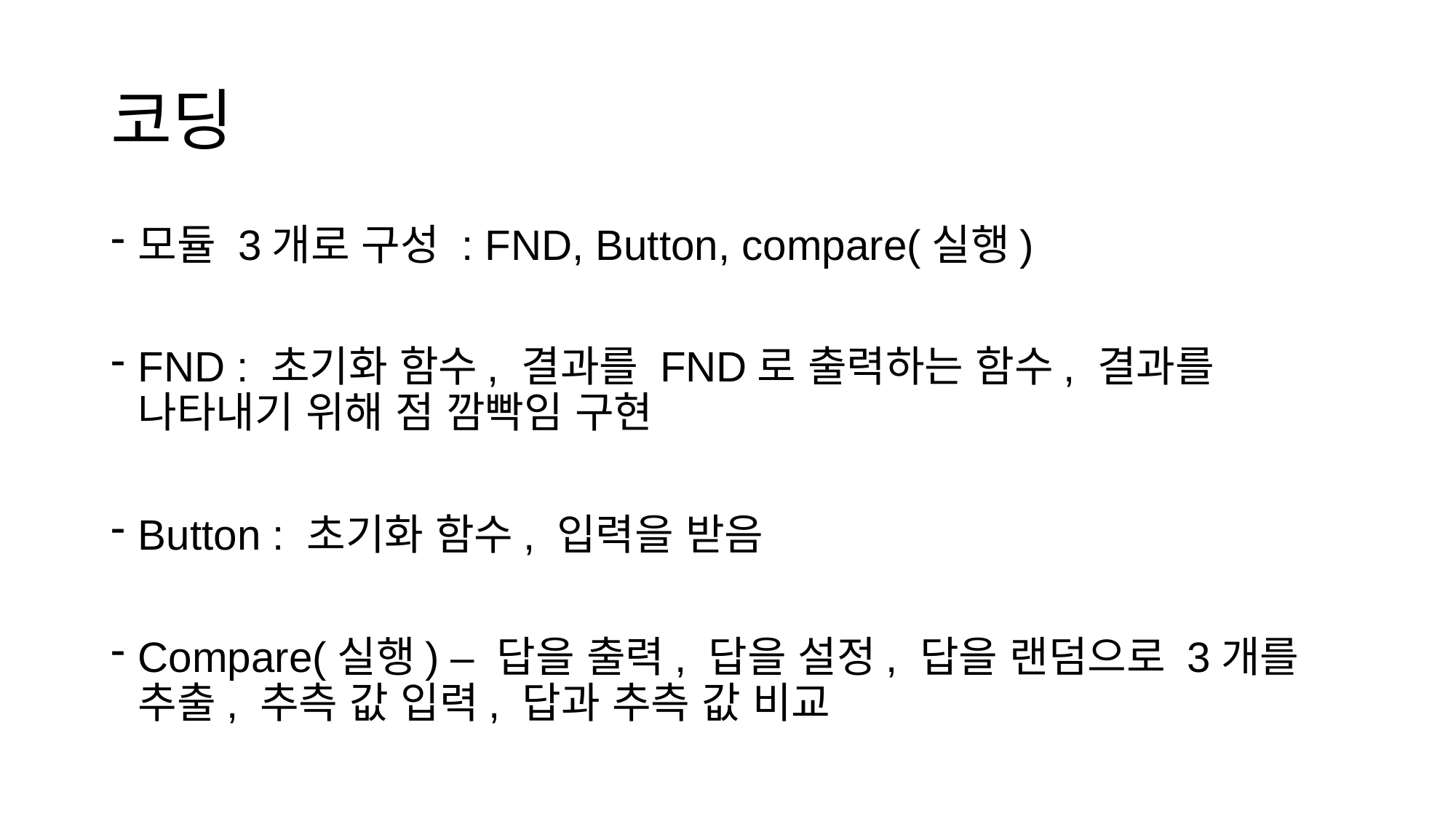

# 코딩
모듈 3개로 구성 : FND, Button, compare(실행)

FND : 초기화 함수, 결과를 FND로 출력하는 함수, 결과를 나타내기 위해 점 깜빡임 구현

Button : 초기화 함수, 입력을 받음

Compare(실행) – 답을 출력, 답을 설정, 답을 랜덤으로 3개를 추출, 추측 값 입력, 답과 추측 값 비교